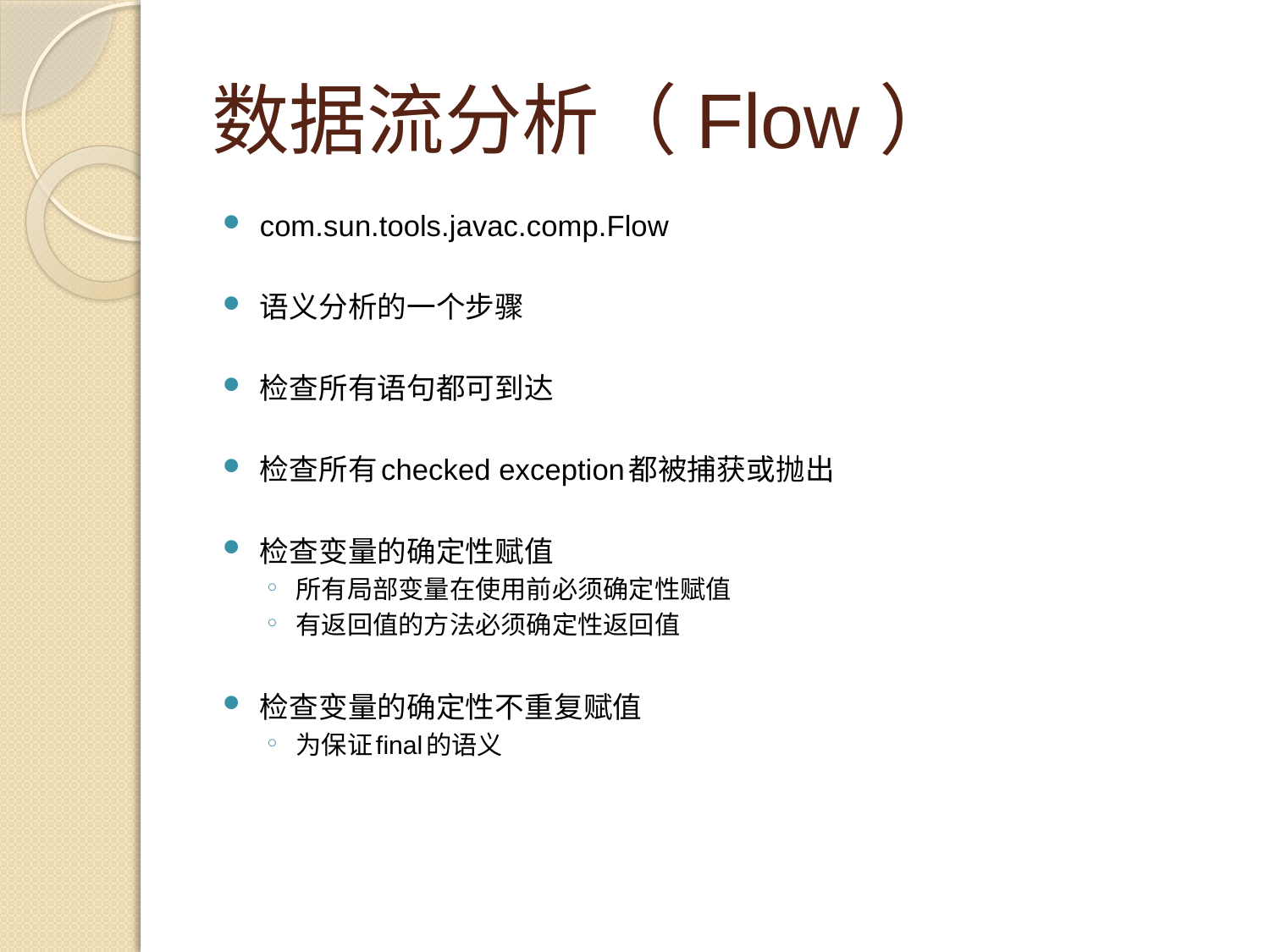

# 数据流分析（Flow）
com.sun.tools.javac.comp.Flow

语义分析的一个步骤

检查所有语句都可到达

检查所有checked exception都被捕获或抛出

检查变量的确定性赋值
所有局部变量在使用前必须确定性赋值
有返回值的方法必须确定性返回值

检查变量的确定性不重复赋值
为保证final的语义